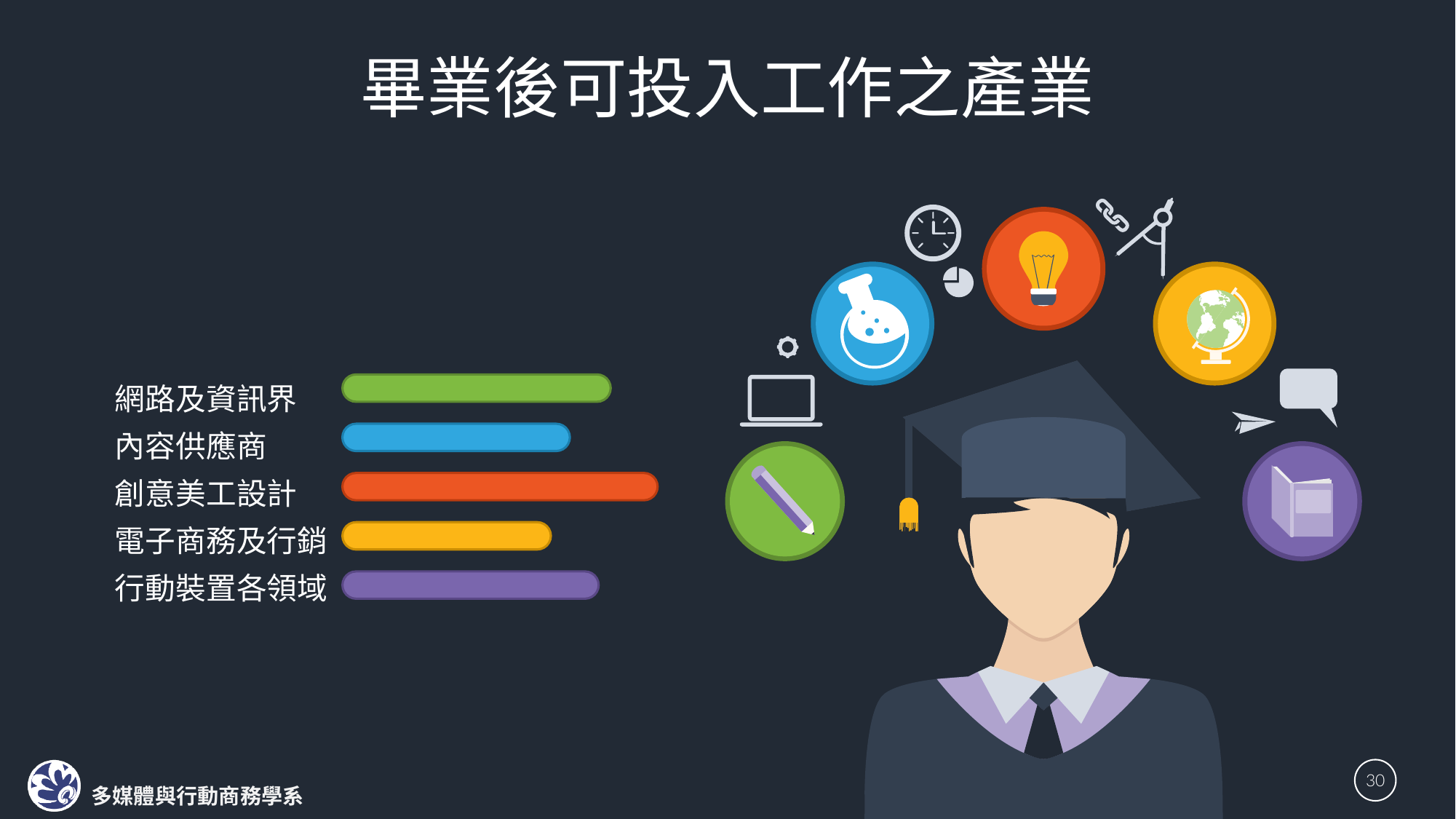

畢業後可投入工作之產業

網路及資訊界
內容供應商
創意美工設計
電子商務及行銷
行動裝置各領域